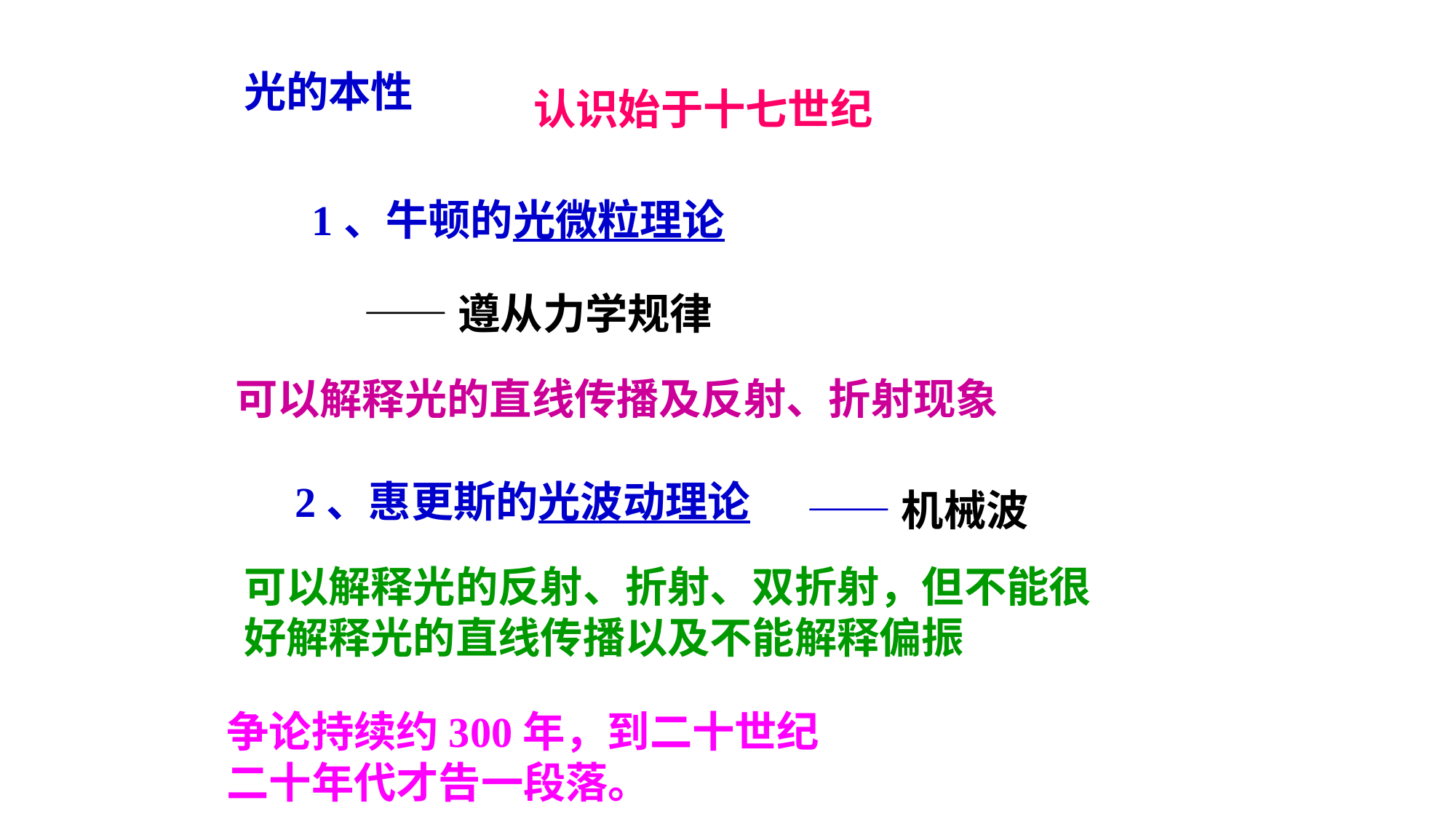

光的本性
认识始于十七世纪
1、牛顿的光微粒理论
——遵从力学规律
可以解释光的直线传播及反射、折射现象
2、惠更斯的光波动理论
——机械波
可以解释光的反射、折射、双折射，但不能很好解释光的直线传播以及不能解释偏振
争论持续约300年，到二十世纪二十年代才告一段落。